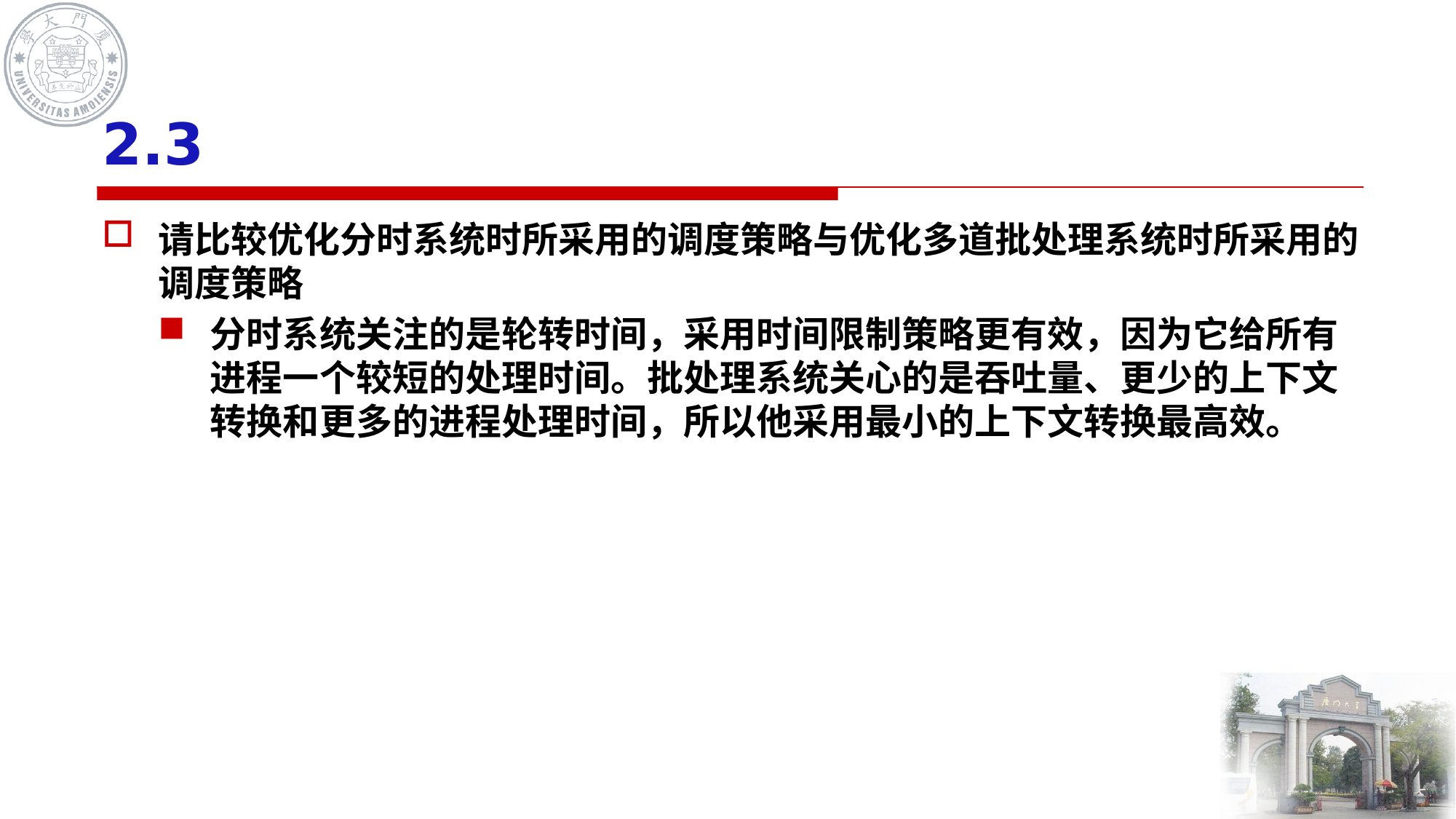

# 2.3
请比较优化分时系统时所采用的调度策略与优化多道批处理系统时所采用的调度策略
分时系统关注的是轮转时间，采用时间限制策略更有效，因为它给所有进程一个较短的处理时间。批处理系统关心的是吞吐量、更少的上下文转换和更多的进程处理时间，所以他采用最小的上下文转换最高效。